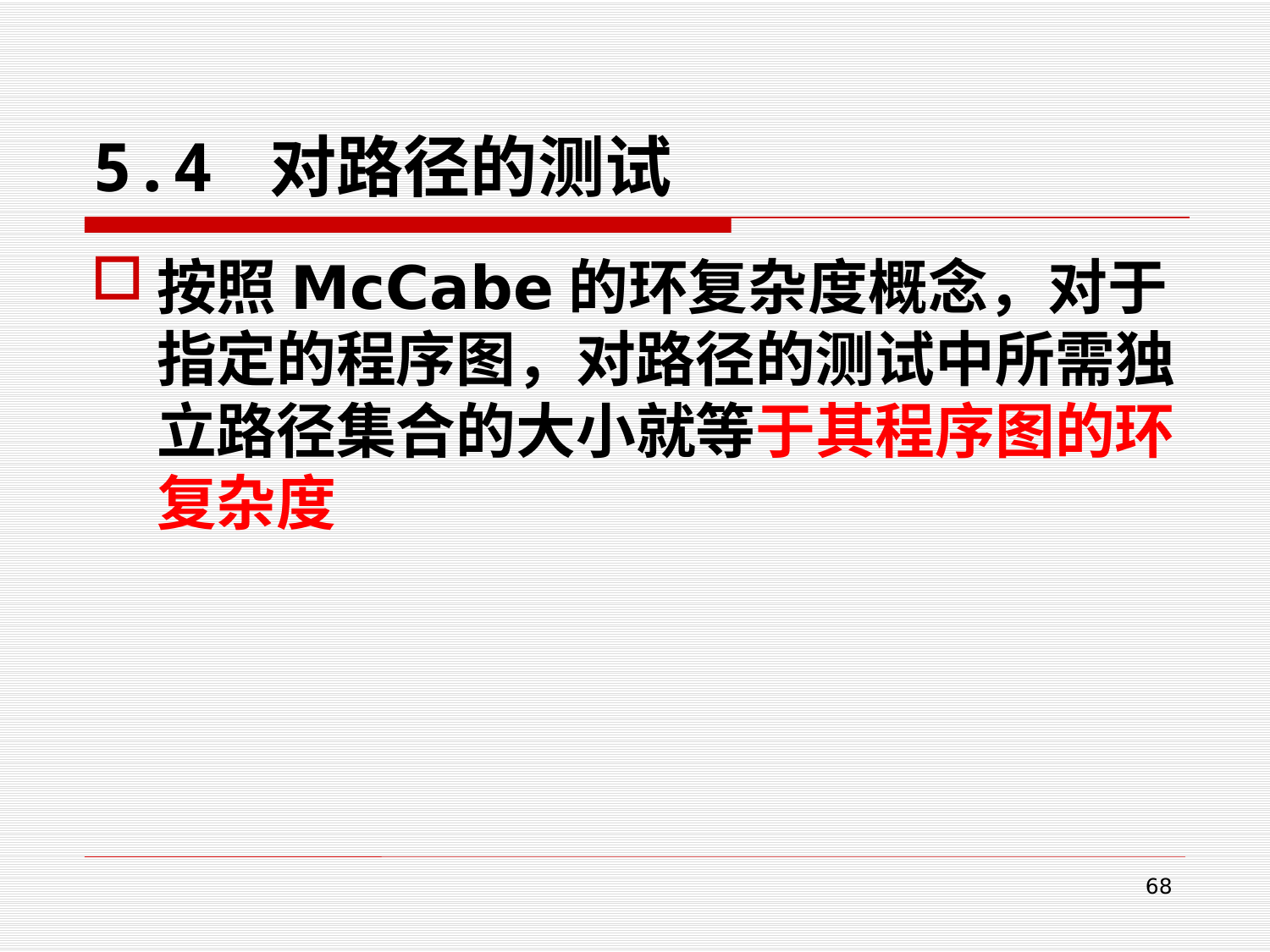

# 5.4 对路径的测试
按照McCabe的环复杂度概念，对于指定的程序图，对路径的测试中所需独立路径集合的大小就等于其程序图的环复杂度
68